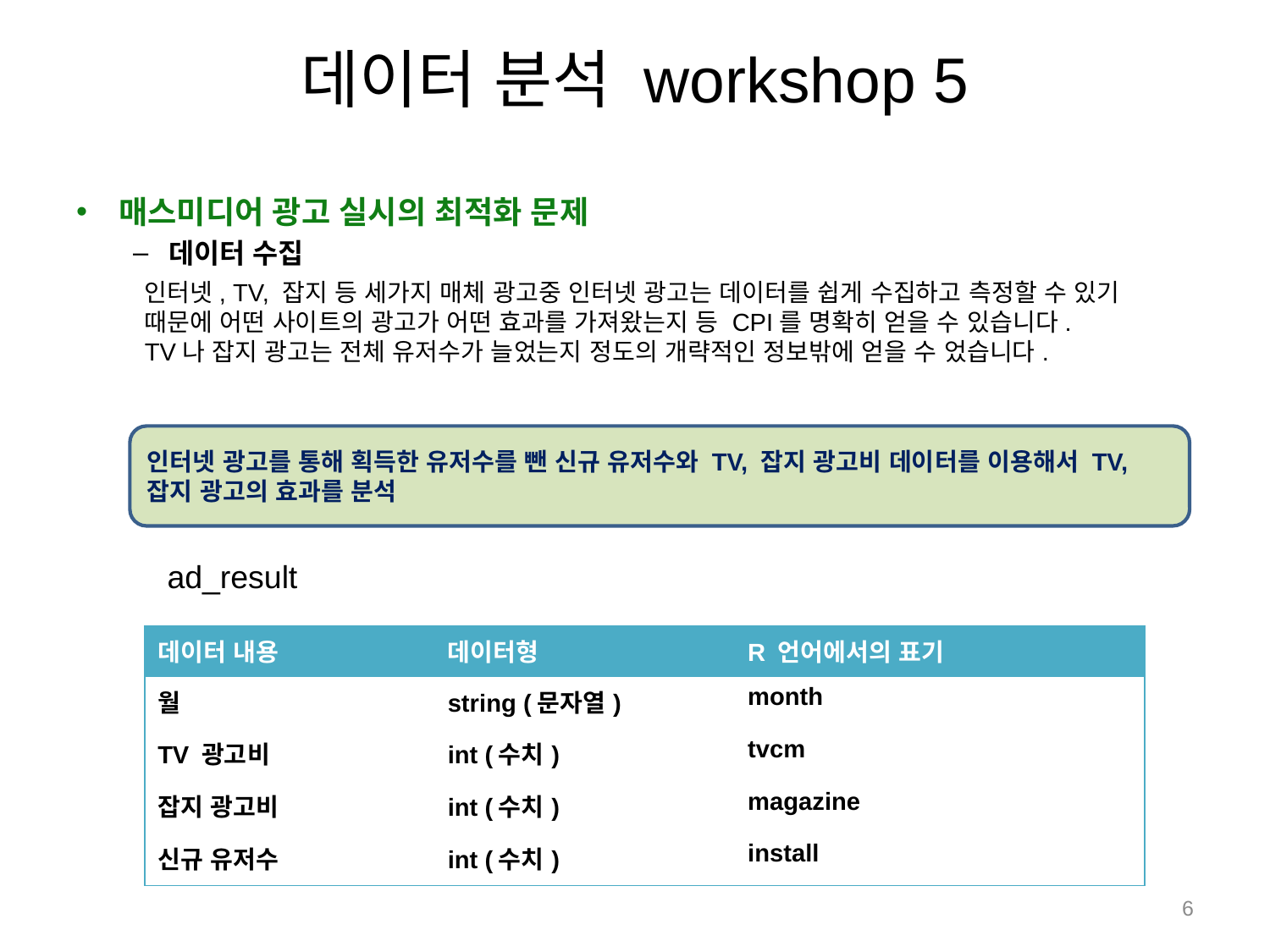

# 데이터 분석 workshop 5
매스미디어 광고 실시의 최적화 문제
데이터 수집
인터넷, TV, 잡지 등 세가지 매체 광고중 인터넷 광고는 데이터를 쉽게 수집하고 측정할 수 있기 때문에 어떤 사이트의 광고가 어떤 효과를 가져왔는지 등 CPI를 명확히 얻을 수 있습니다.
TV나 잡지 광고는 전체 유저수가 늘었는지 정도의 개략적인 정보밖에 얻을 수 었습니다.
인터넷 광고를 통해 획득한 유저수를 뺀 신규 유저수와 TV, 잡지 광고비 데이터를 이용해서 TV, 잡지 광고의 효과를 분석
ad_result
| 데이터 내용 | 데이터형 | R 언어에서의 표기 |
| --- | --- | --- |
| 월 | string (문자열) | month |
| TV 광고비 | int (수치) | tvcm |
| 잡지 광고비 | int (수치) | magazine |
| 신규 유저수 | int (수치) | install |
6